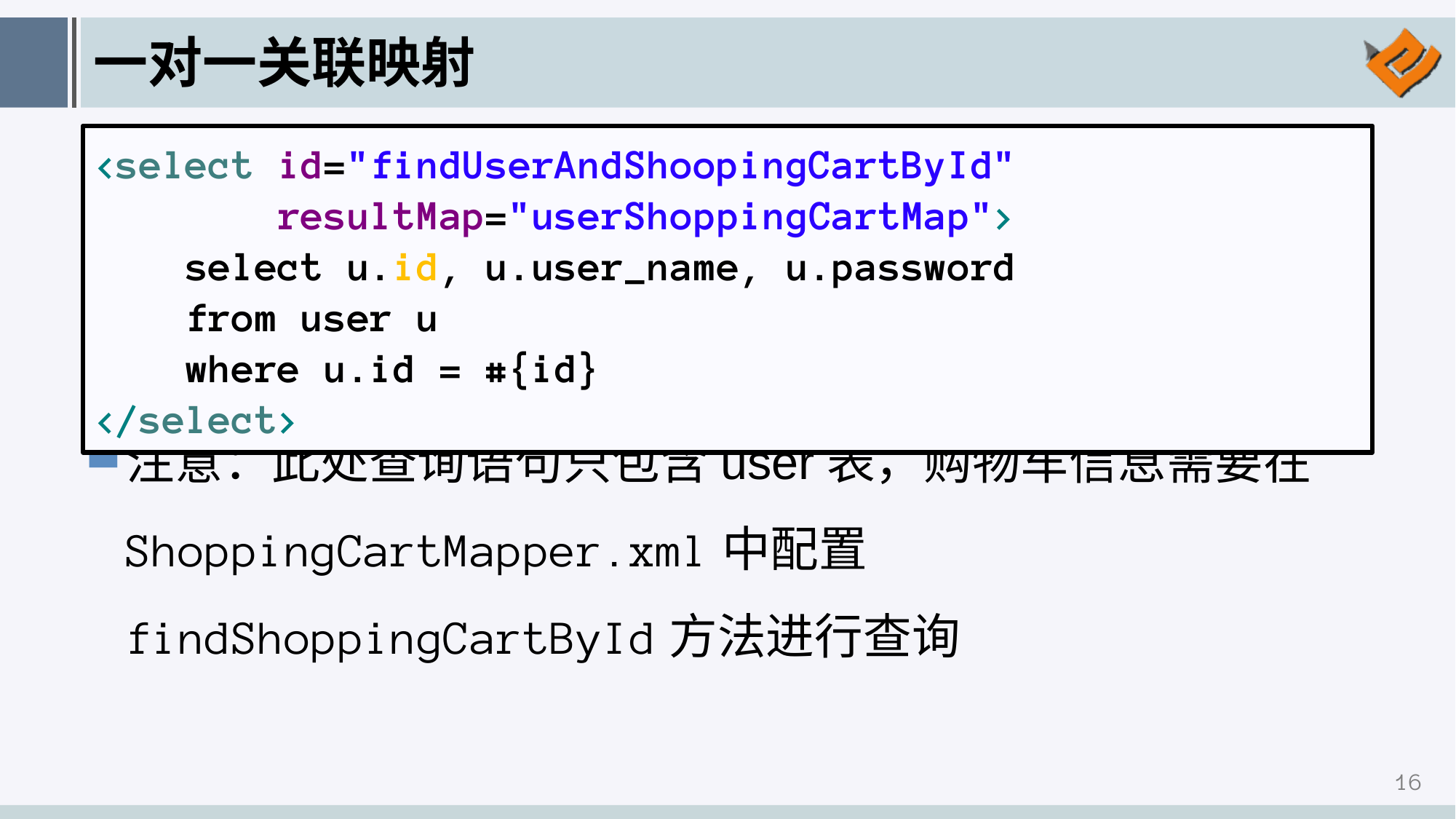

# 一对一关联映射
<select id="findUserAndShoopingCartById"
        resultMap="userShoppingCartMap">
    select u.id, u.user_name, u.password
    from user u
    where u.id = #{id}
</select>

注意：此处查询语句只包含user表，购物车信息需要在ShoppingCartMapper.xml中配置findShoppingCartById方法进行查询